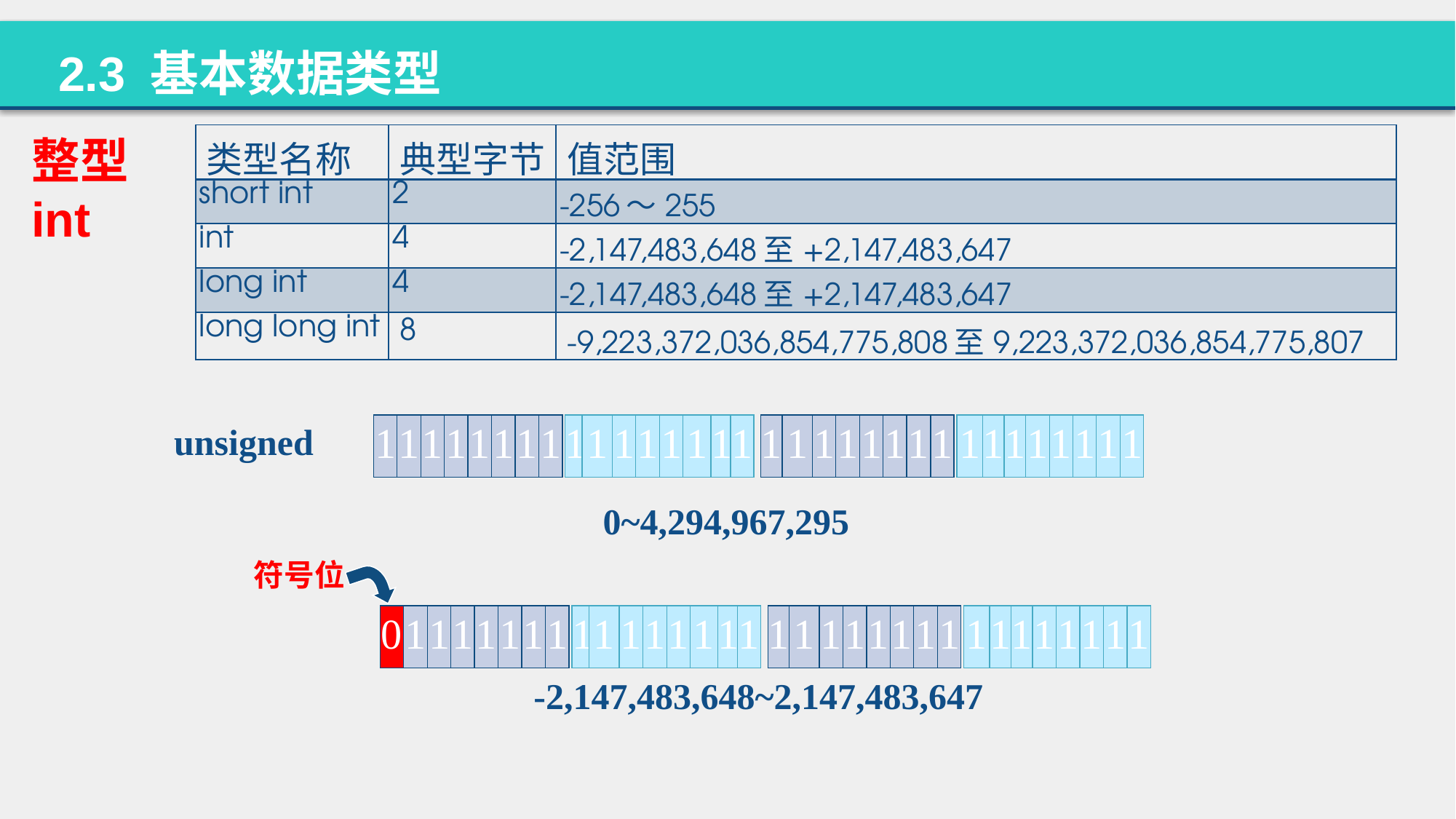

2.3 基本数据类型
整型
int
| 类型名称 | 典型字节 | 值范围 |
| --- | --- | --- |
| short int | 2 | -256〜255 |
| int | 4 | -2,147,483,648至+2,147,483,647 |
| long int | 4 | -2,147,483,648至+2,147,483,647 |
| long long int | 8 | -9,223,372,036,854,775,808至9,223,372,036,854,775,807 |
unsigned
| 1 | 1 | 1 | 1 | 1 | 1 | 1 | 1 |
| --- | --- | --- | --- | --- | --- | --- | --- |
| 1 | 1 | 1 | 1 | 1 | 1 | 1 | 1 |
| --- | --- | --- | --- | --- | --- | --- | --- |
| 1 | 1 | 1 | 1 | 1 | 1 | 1 | 1 |
| --- | --- | --- | --- | --- | --- | --- | --- |
| 1 | 1 | 1 | 1 | 1 | 1 | 1 | 1 |
| --- | --- | --- | --- | --- | --- | --- | --- |
0
~
4
,
2
9
4
,
9
6
7
,
2
9
5
符号位

| 0 | 1 | 1 | 1 | 1 | 1 | 1 | 1 |
| --- | --- | --- | --- | --- | --- | --- | --- |
| 1 | 1 | 1 | 1 | 1 | 1 | 1 | 1 |
| --- | --- | --- | --- | --- | --- | --- | --- |
| 1 | 1 | 1 | 1 | 1 | 1 | 1 | 1 |
| --- | --- | --- | --- | --- | --- | --- | --- |
| 1 | 1 | 1 | 1 | 1 | 1 | 1 | 1 |
| --- | --- | --- | --- | --- | --- | --- | --- |
-2,147,483,648~2,147,483,647